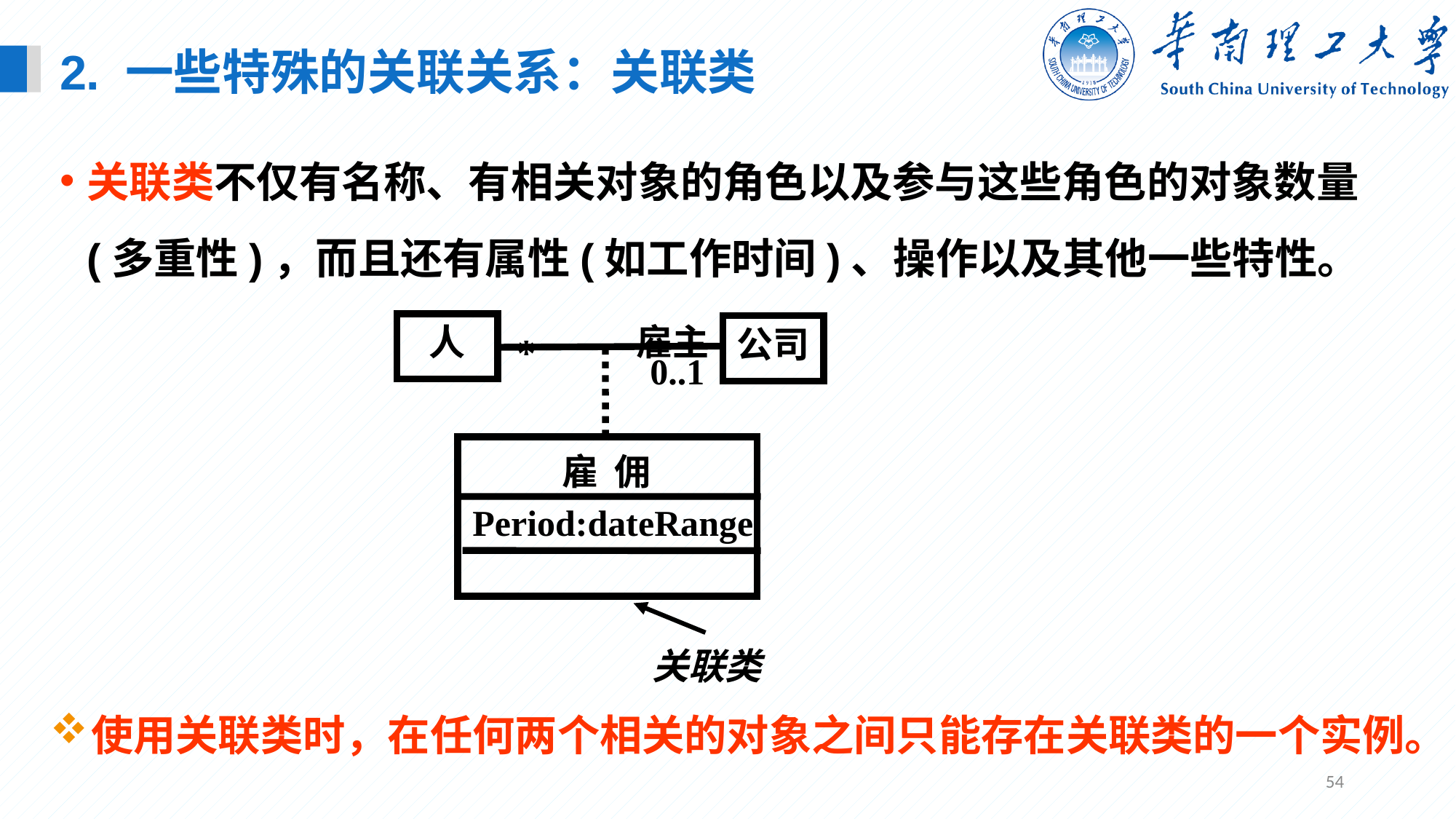

2. 一些特殊的关联关系：关联类
关联类不仅有名称、有相关对象的角色以及参与这些角色的对象数量(多重性)，而且还有属性(如工作时间)、操作以及其他一些特性。
*          雇主
人
公司

0..1

雇  佣

Period:dateRange

关联类
使用关联类时，在任何两个相关的对象之间只能存在关联类的一个实例。
54